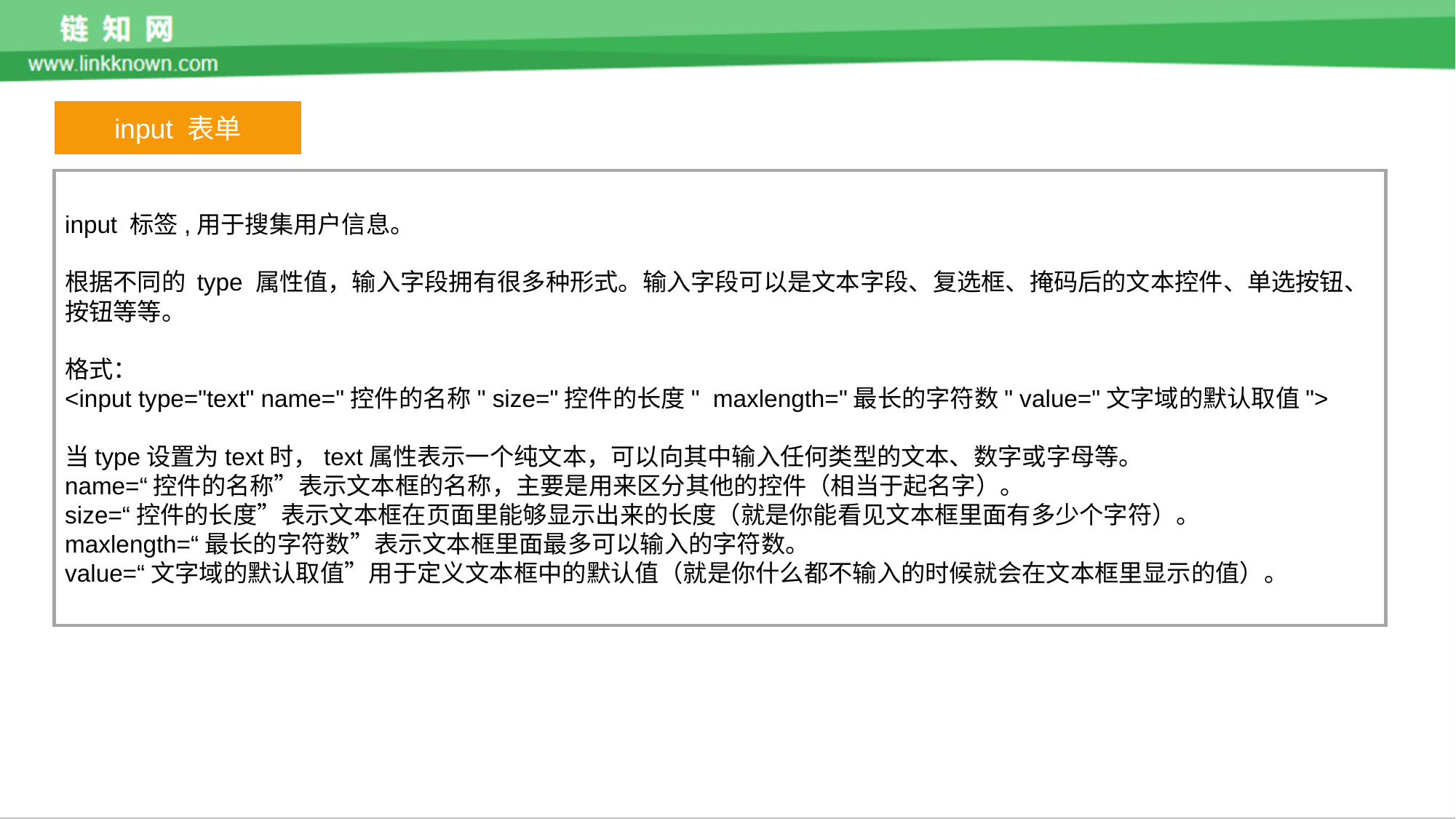

input 表单
input 标签,用于搜集用户信息。

根据不同的 type 属性值，输入字段拥有很多种形式。输入字段可以是文本字段、复选框、掩码后的文本控件、单选按钮、按钮等等。

格式：
<input type="text" name="控件的名称" size="控件的长度"  maxlength="最长的字符数" value="文字域的默认取值">

当type设置为text时，text属性表示一个纯文本，可以向其中输入任何类型的文本、数字或字母等。
name=“控件的名称”表示文本框的名称，主要是用来区分其他的控件（相当于起名字）。
size=“控件的长度”表示文本框在页面里能够显示出来的长度（就是你能看见文本框里面有多少个字符）。
maxlength=“最长的字符数”表示文本框里面最多可以输入的字符数。
value=“文字域的默认取值”用于定义文本框中的默认值（就是你什么都不输入的时候就会在文本框里显示的值）。